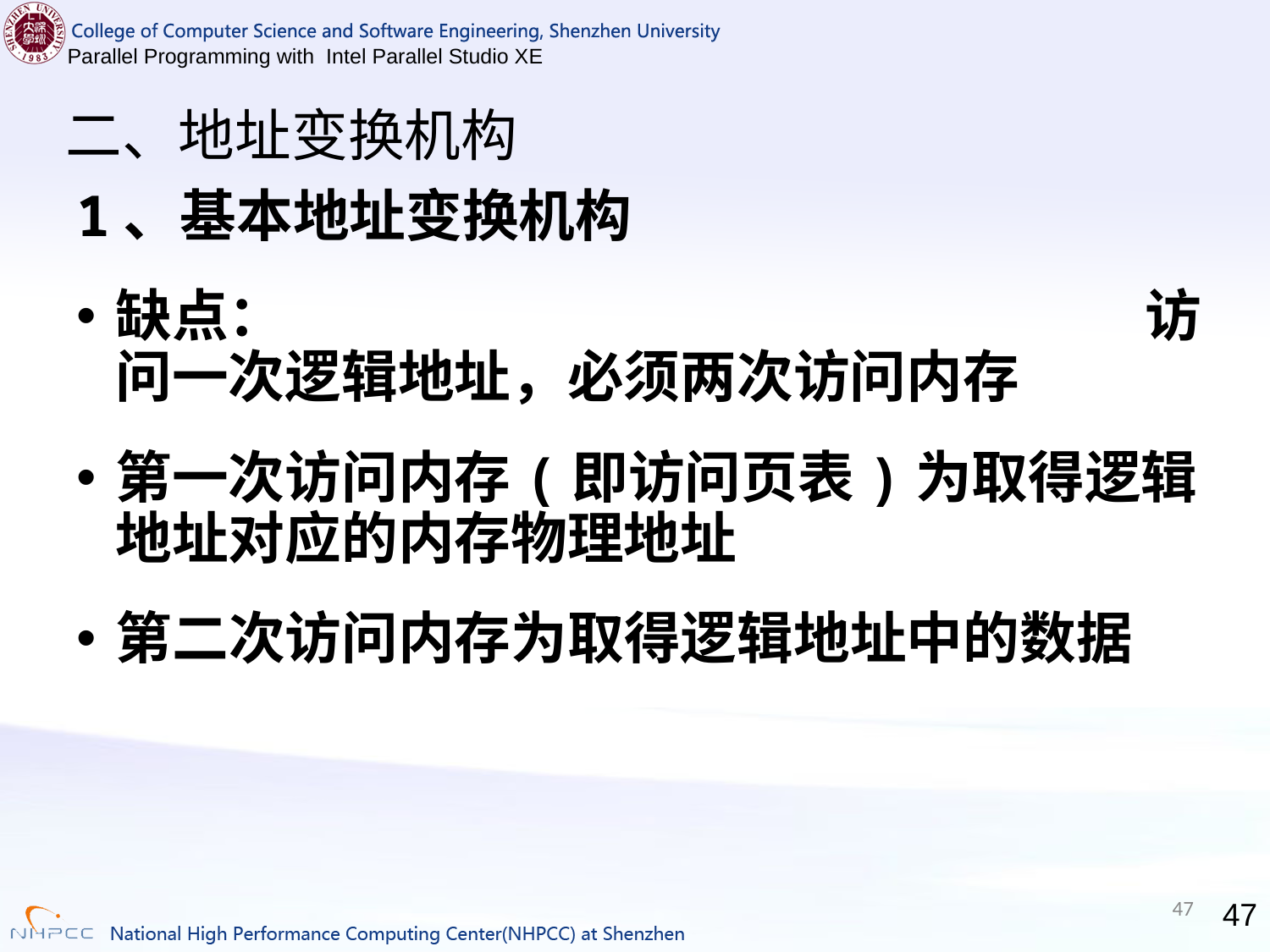

# 二、地址变换机构
1、基本地址变换机构
缺点：　　　　　　　　　　　　　　　 访问一次逻辑地址，必须两次访问内存
第一次访问内存(即访问页表)为取得逻辑地址对应的内存物理地址
第二次访问内存为取得逻辑地址中的数据
47
47